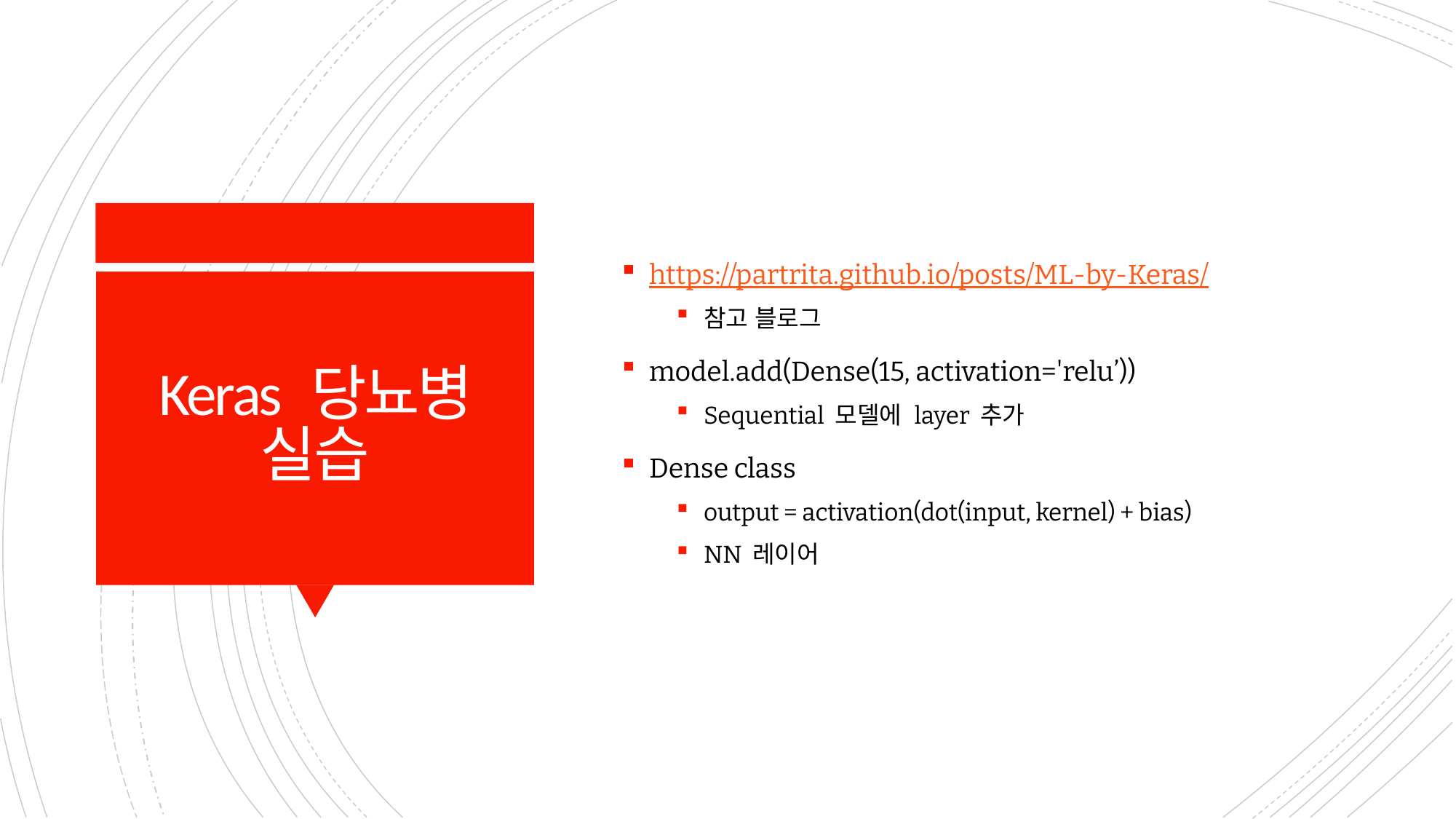

https://partrita.github.io/posts/ML-by-Keras/
참고 블로그
model.add(Dense(15, activation='relu’))
Sequential 모델에 layer 추가
Dense class
output = activation(dot(input, kernel) + bias)
NN 레이어
# Keras 당뇨병 실습